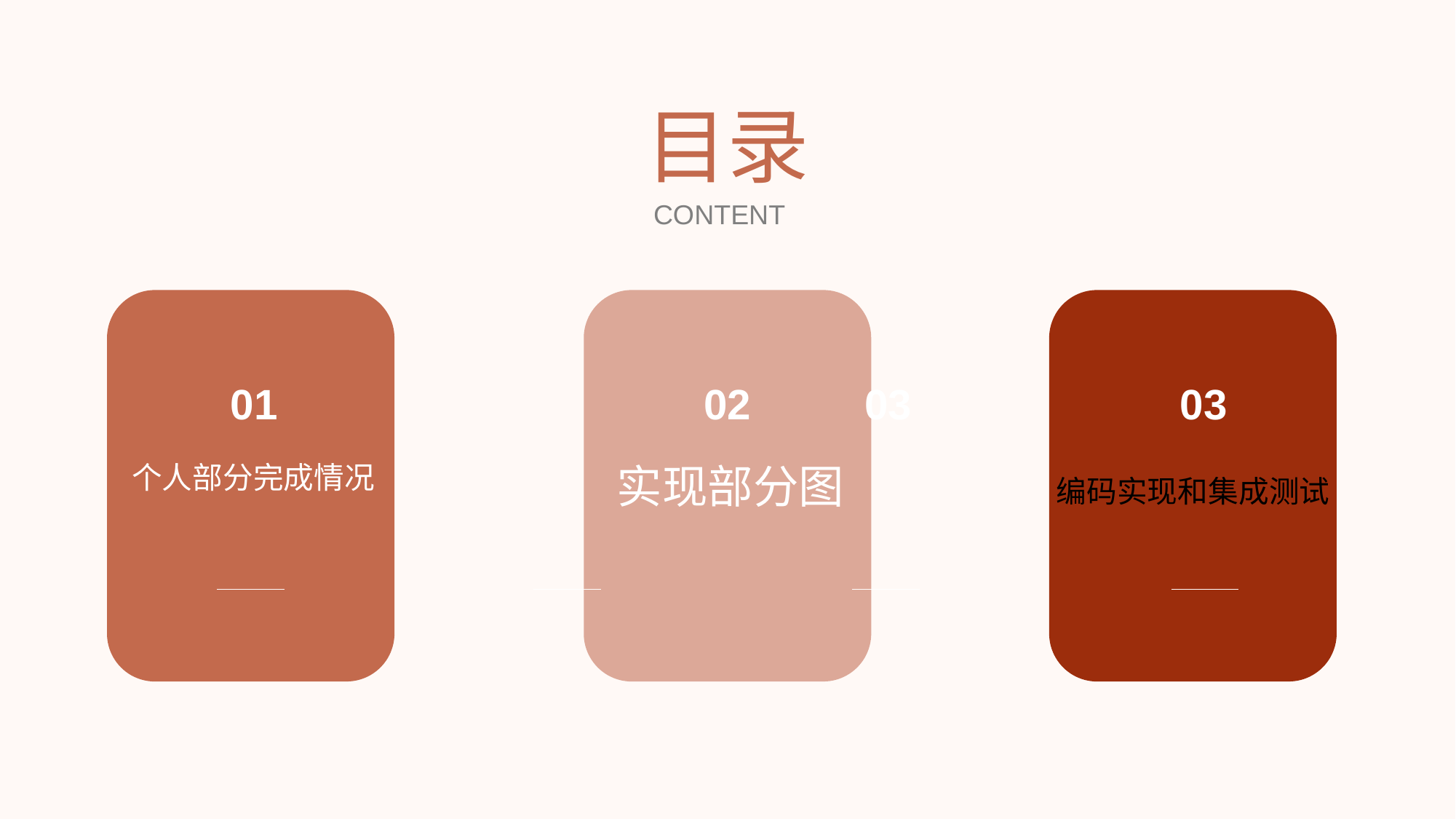

目录
CONTENT

01
02
03
03
实现部分图
个人部分完成情况
编码实现和集成测试